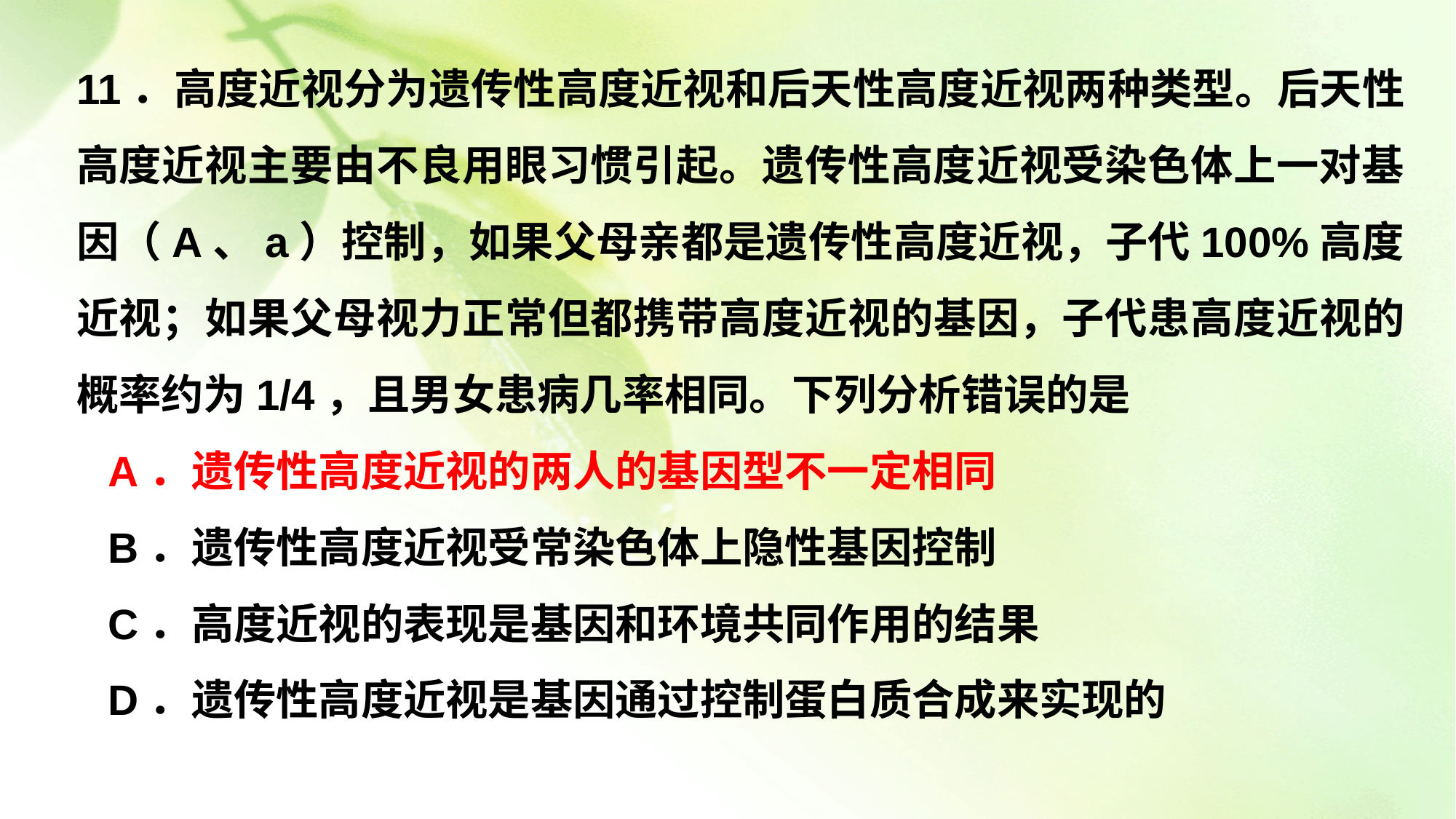

11．高度近视分为遗传性高度近视和后天性高度近视两种类型。后天性高度近视主要由不良用眼习惯引起。遗传性高度近视受染色体上一对基因（A、a）控制，如果父母亲都是遗传性高度近视，子代100%高度近视；如果父母视力正常但都携带高度近视的基因，子代患高度近视的概率约为1/4，且男女患病几率相同。下列分析错误的是
A．遗传性高度近视的两人的基因型不一定相同
B．遗传性高度近视受常染色体上隐性基因控制
C．高度近视的表现是基因和环境共同作用的结果
D．遗传性高度近视是基因通过控制蛋白质合成来实现的